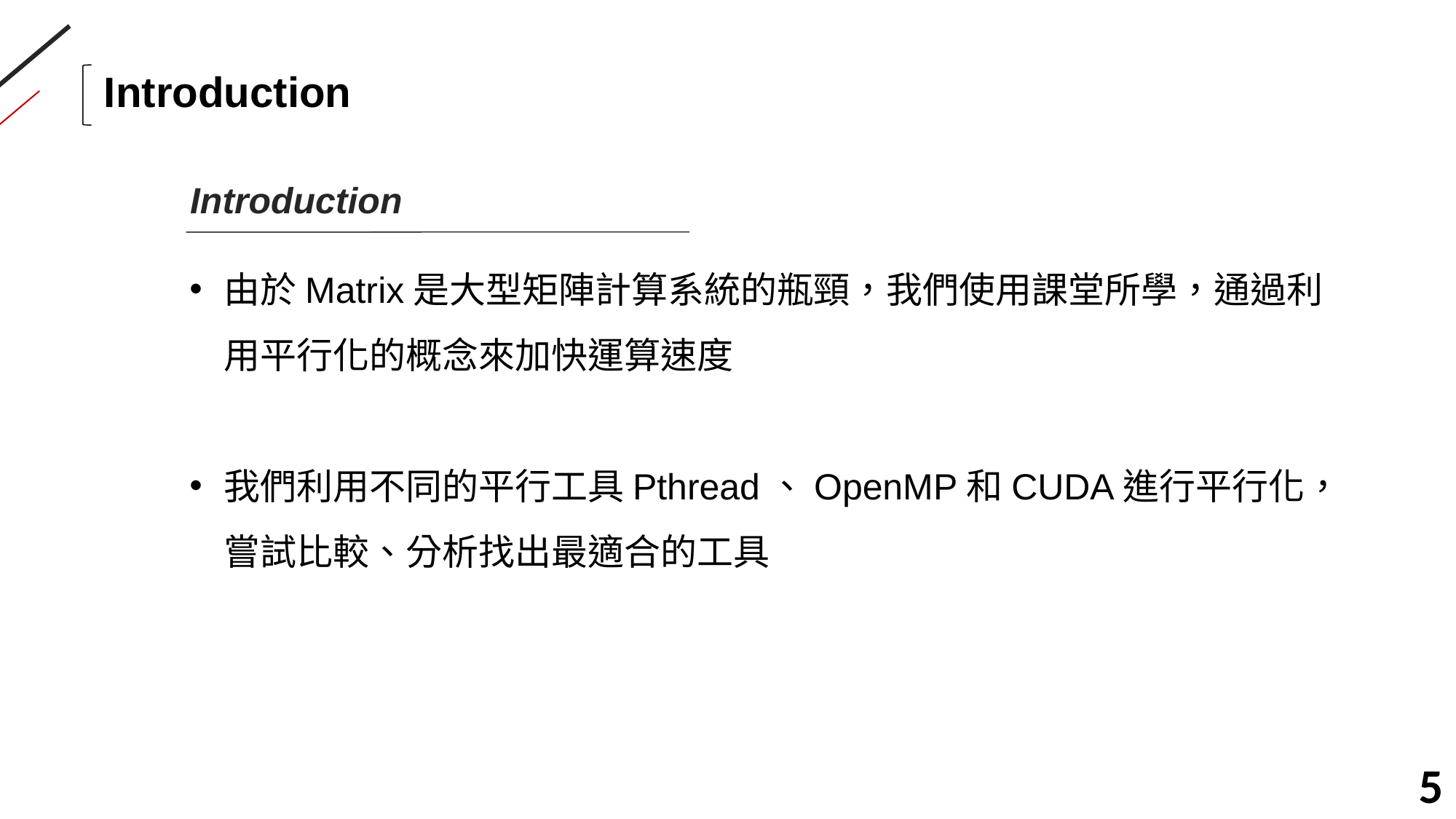

Introduction

Introduction
由於Matrix是大型矩陣計算系統的瓶頸，我們使用課堂所學，通過利用平行化的概念來加快運算速度

我們利用不同的平行工具Pthread、OpenMP和CUDA進行平行化，嘗試比較、分析找出最適合的工具
5